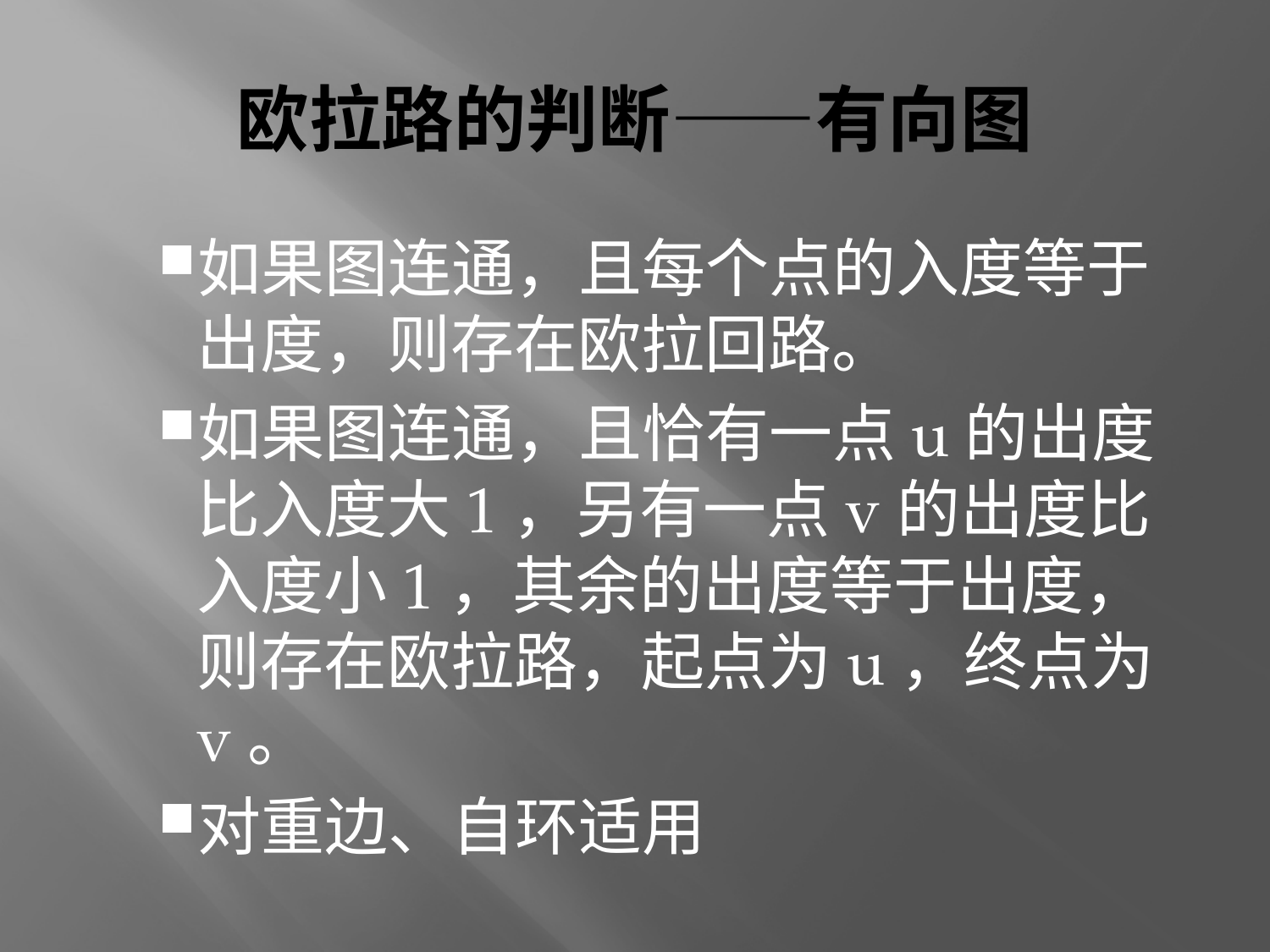

# 欧拉路的判断——有向图
如果图连通，且每个点的入度等于出度，则存在欧拉回路。
如果图连通，且恰有一点u的出度比入度大1，另有一点v的出度比入度小1，其余的出度等于出度，则存在欧拉路，起点为u，终点为v。
对重边、自环适用